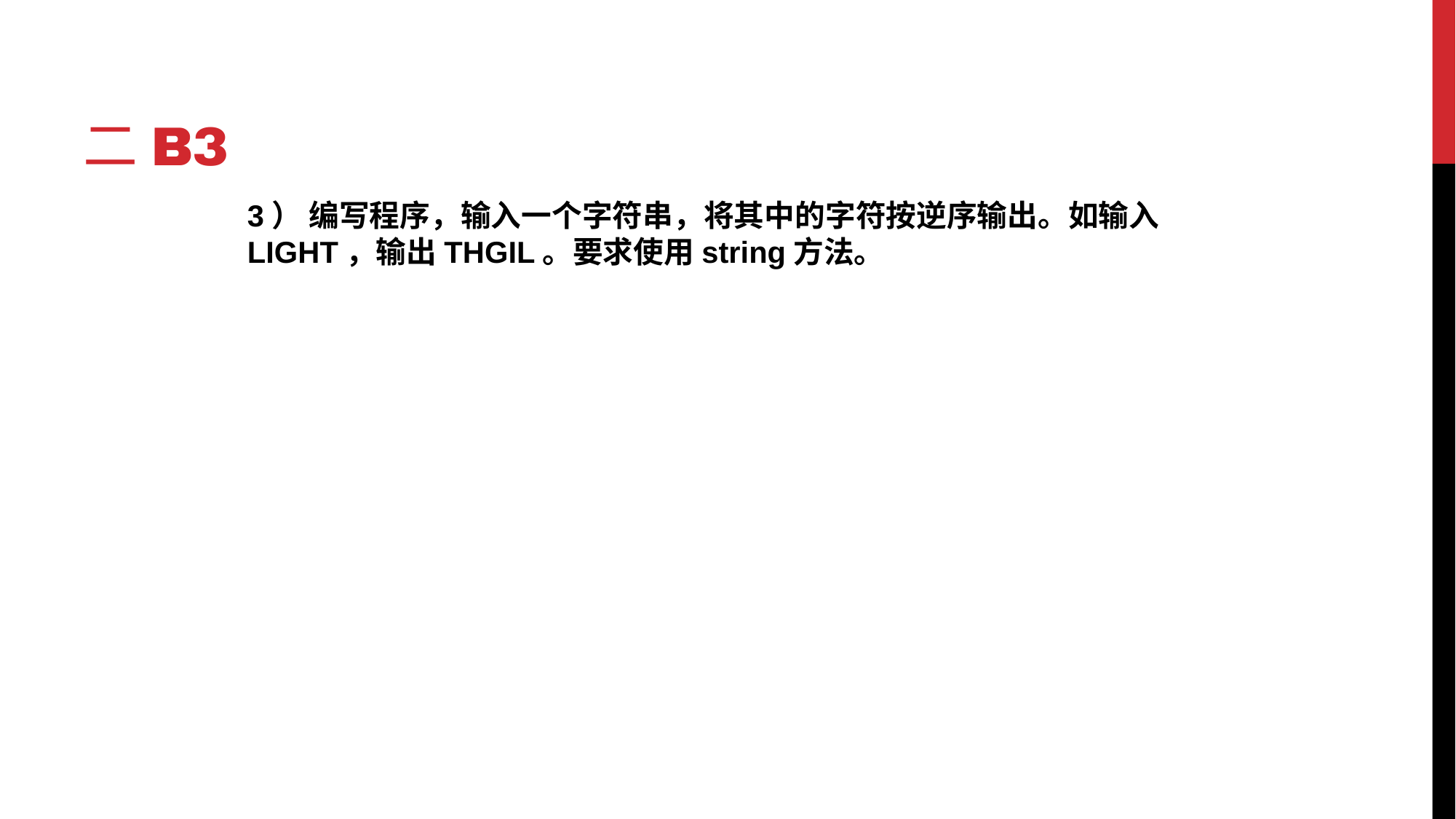

# 二b3
3） 编写程序，输入一个字符串，将其中的字符按逆序输出。如输入LIGHT，输出THGIL。要求使用string方法。